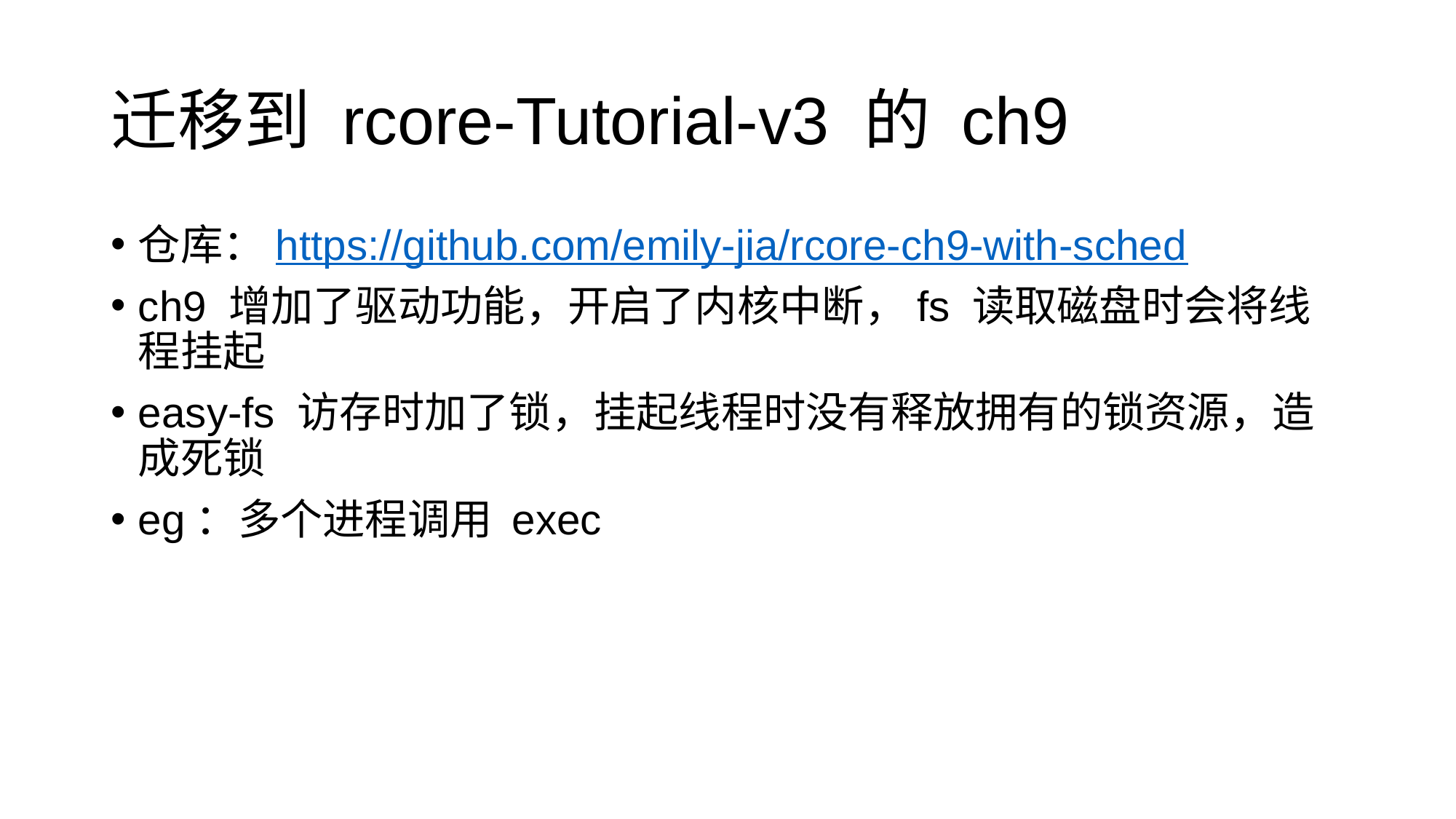

# 迁移到 rcore-Tutorial-v3 的 ch9
仓库：https://github.com/emily-jia/rcore-ch9-with-sched
ch9 增加了驱动功能，开启了内核中断，fs 读取磁盘时会将线程挂起
easy-fs 访存时加了锁，挂起线程时没有释放拥有的锁资源，造成死锁
eg：多个进程调用 exec